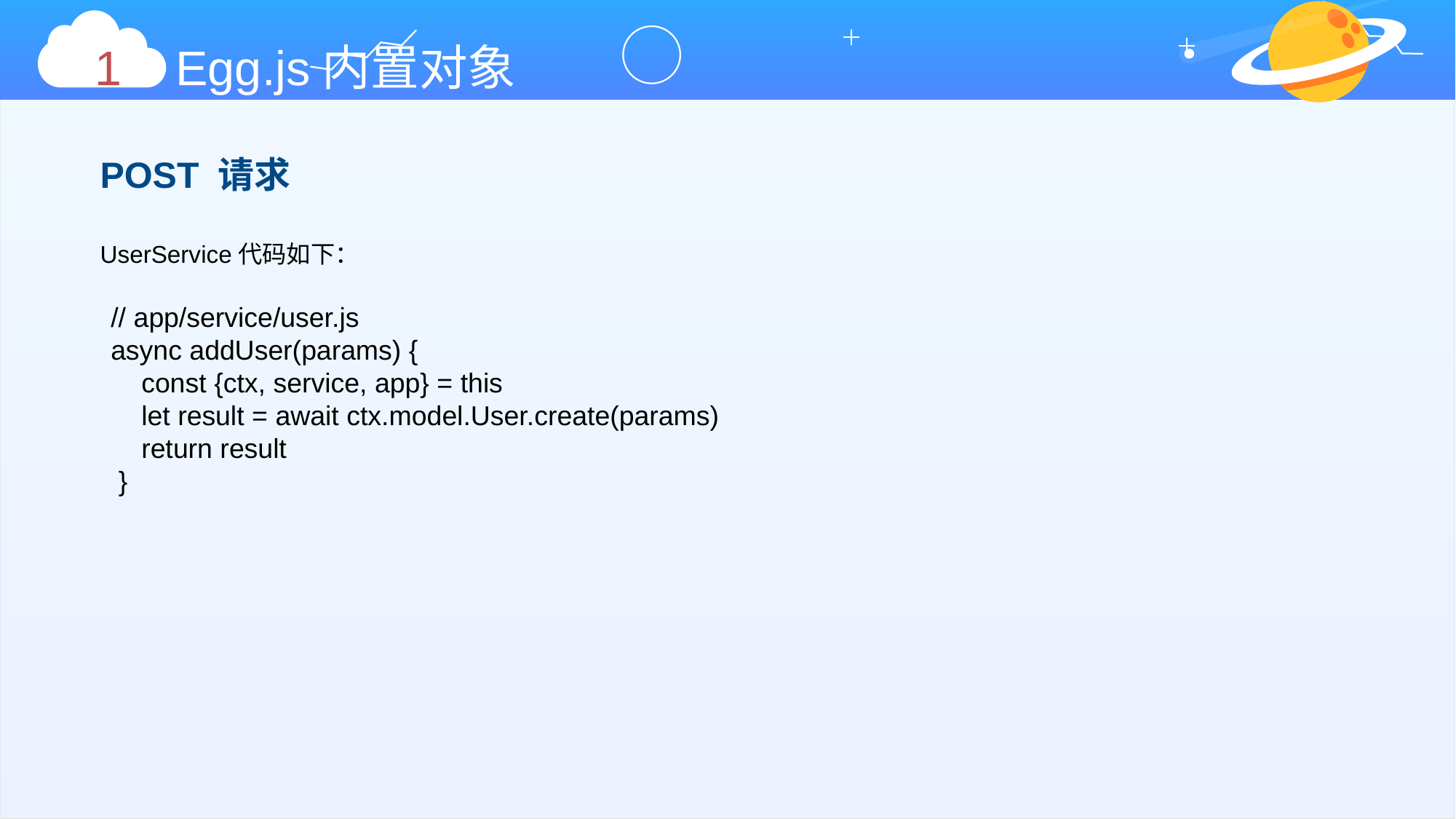

1    Egg.js内置对象
POST 请求
UserService代码如下：
// app/service/user.js
async addUser(params) {
    const {ctx, service, app} = this
    let result = await ctx.model.User.create(params)
    return result
 }